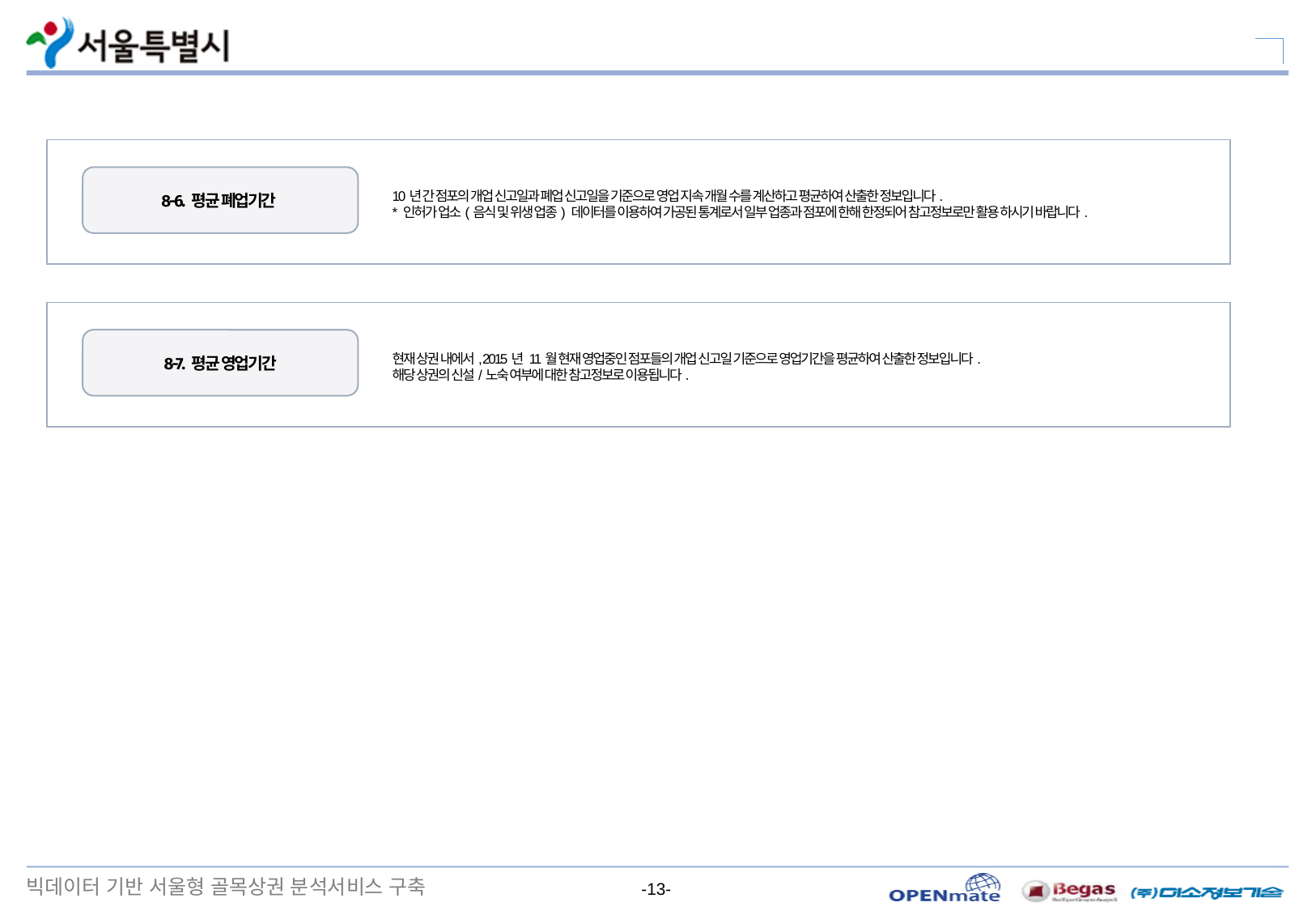

10년 간 점포의 개업 신고일과 폐업 신고일을 기준으로 영업 지속 개월 수를 계산하고 평균하여 산출한 정보입니다.
* 인허가 업소(음식 및 위생 업종) 데이터를 이용하여 가공된 통계로서 일부 업종과 점포에 한해 한정되어 참고정보로만 활용 하시기 바랍니다.

8-6. 평균 폐업기간

현재 상권 내에서, 2015년 11월 현재 영업중인 점포들의 개업 신고일 기준으로 영업기간을 평균하여 산출한 정보입니다.
해당 상권의 신설/노숙 여부에 대한 참고정보로 이용됩니다.

8-7. 평균 영업기간